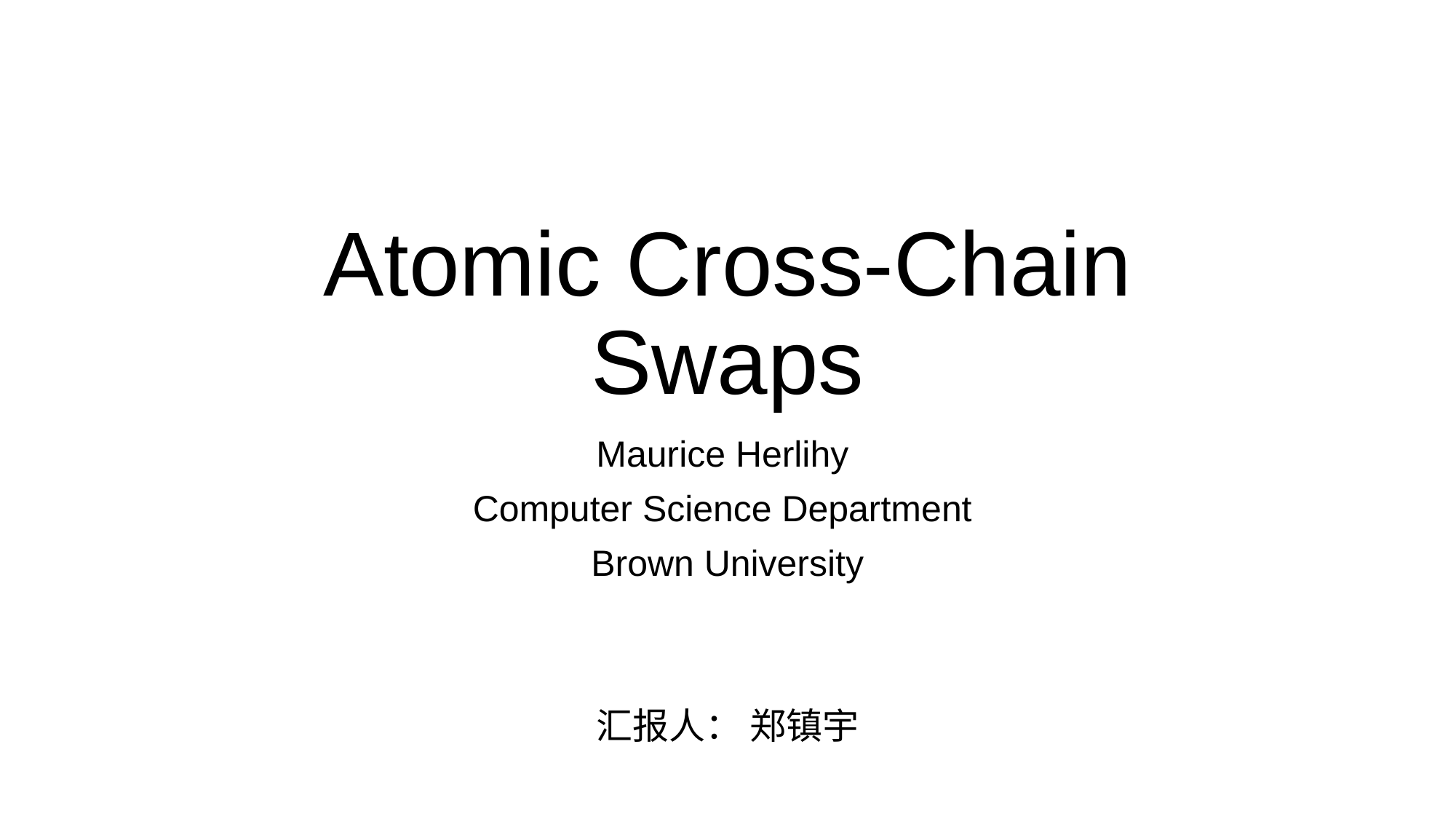

# Atomic Cross-Chain Swaps
Maurice Herlihy
Computer Science Department
Brown University

汇报人： 郑镇宇